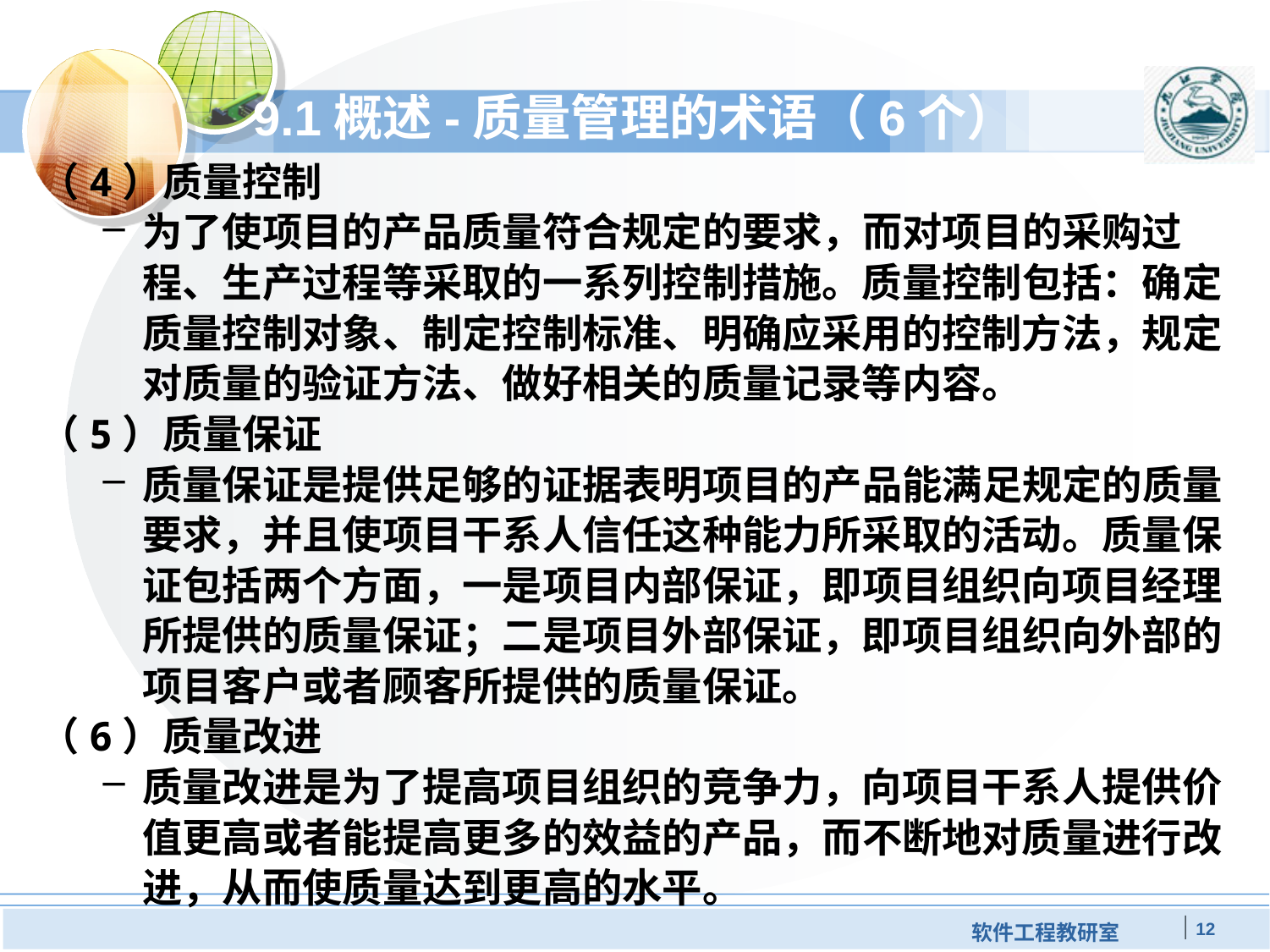

# 9.1概述-质量管理的术语（6个）
（4）质量控制
为了使项目的产品质量符合规定的要求，而对项目的采购过程、生产过程等采取的一系列控制措施。质量控制包括：确定质量控制对象、制定控制标准、明确应采用的控制方法，规定对质量的验证方法、做好相关的质量记录等内容。
（5）质量保证
质量保证是提供足够的证据表明项目的产品能满足规定的质量要求，并且使项目干系人信任这种能力所采取的活动。质量保证包括两个方面，一是项目内部保证，即项目组织向项目经理所提供的质量保证；二是项目外部保证，即项目组织向外部的项目客户或者顾客所提供的质量保证。
（6）质量改进
质量改进是为了提高项目组织的竞争力，向项目干系人提供价值更高或者能提高更多的效益的产品，而不断地对质量进行改进，从而使质量达到更高的水平。